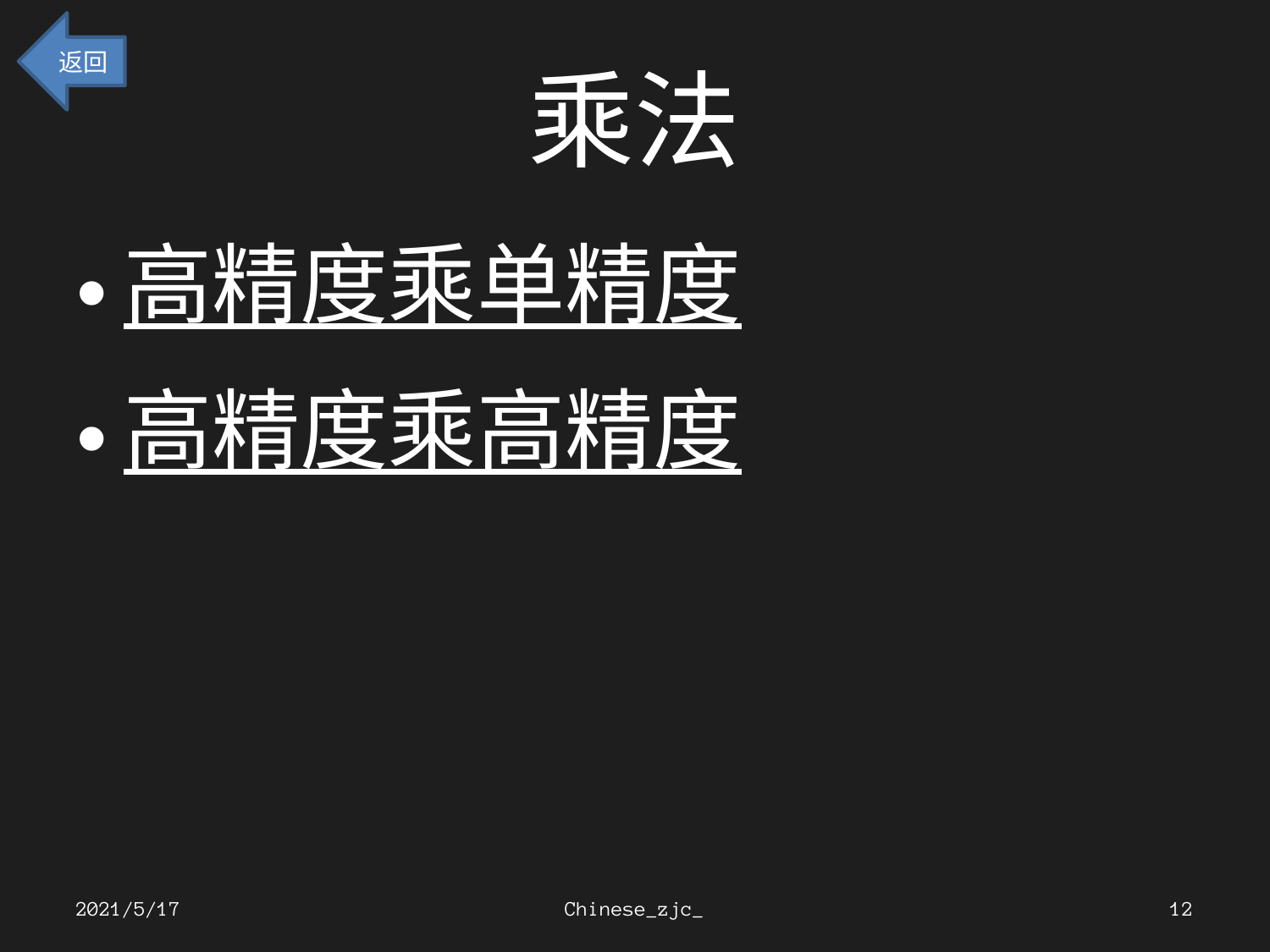

返回
# 乘法
高精度乘单精度
高精度乘高精度
2021/5/17
Chinese_zjc_
12